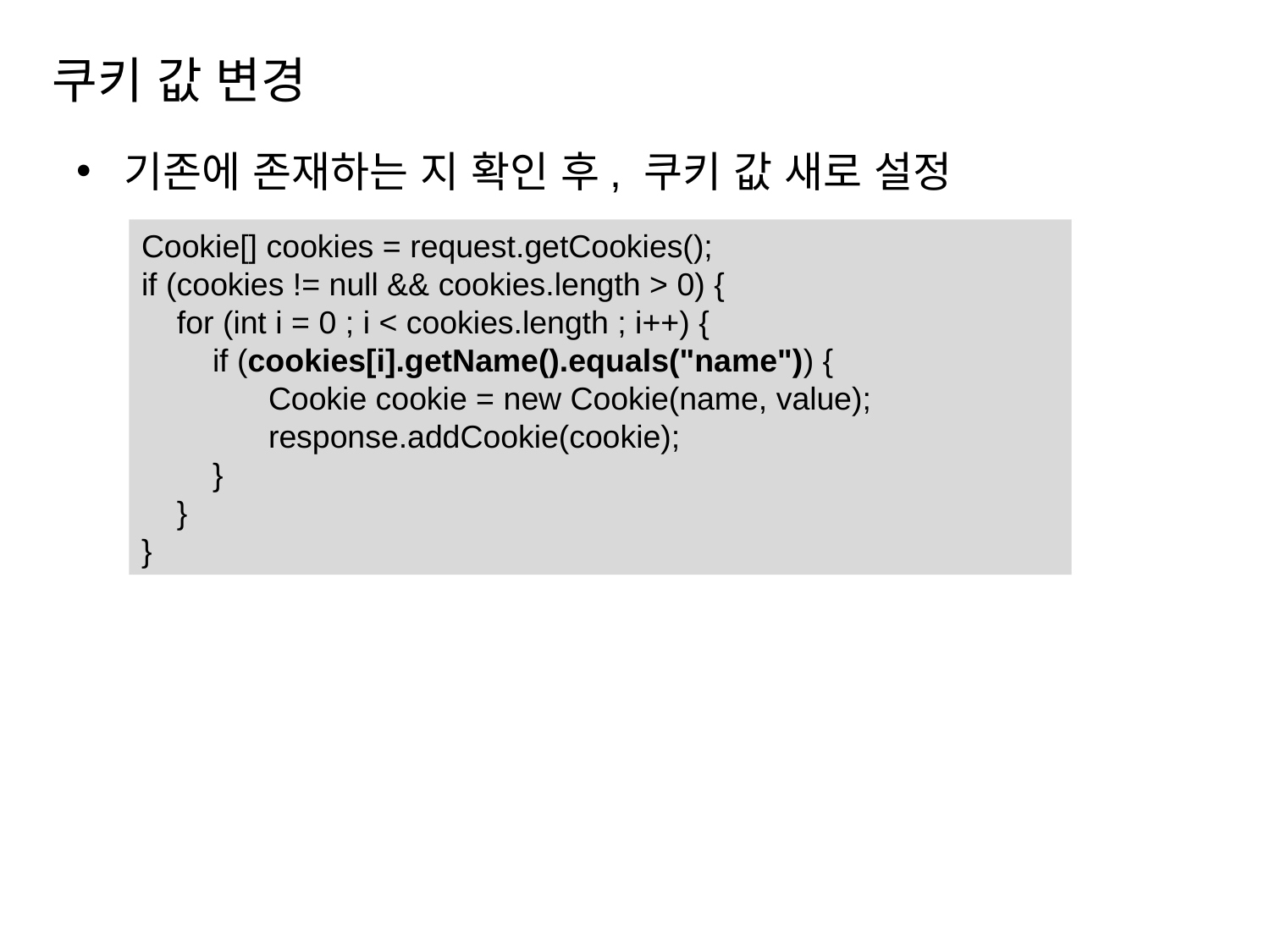

# 쿠키 값 변경
기존에 존재하는 지 확인 후, 쿠키 값 새로 설정
Cookie[] cookies = request.getCookies();
if (cookies != null && cookies.length > 0) {
    for (int i = 0 ; i < cookies.length ; i++) {
        if (cookies[i].getName().equals("name")) {
        	Cookie cookie = new Cookie(name, value);
        	response.addCookie(cookie);
        }
    }
}